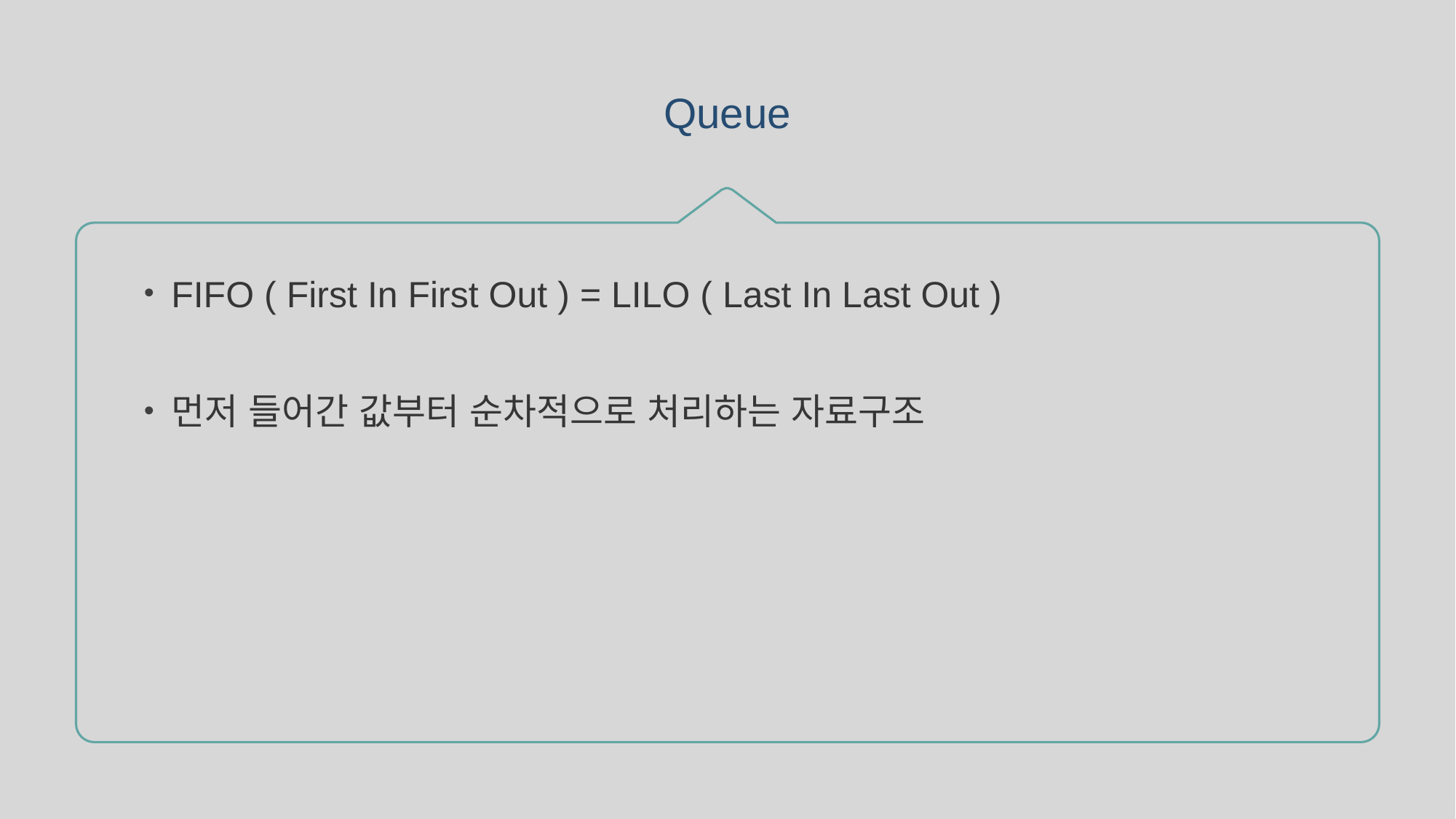

# Queue

FIFO ( First In First Out ) = LILO ( Last In Last Out )

먼저 들어간 값부터 순차적으로 처리하는 자료구조